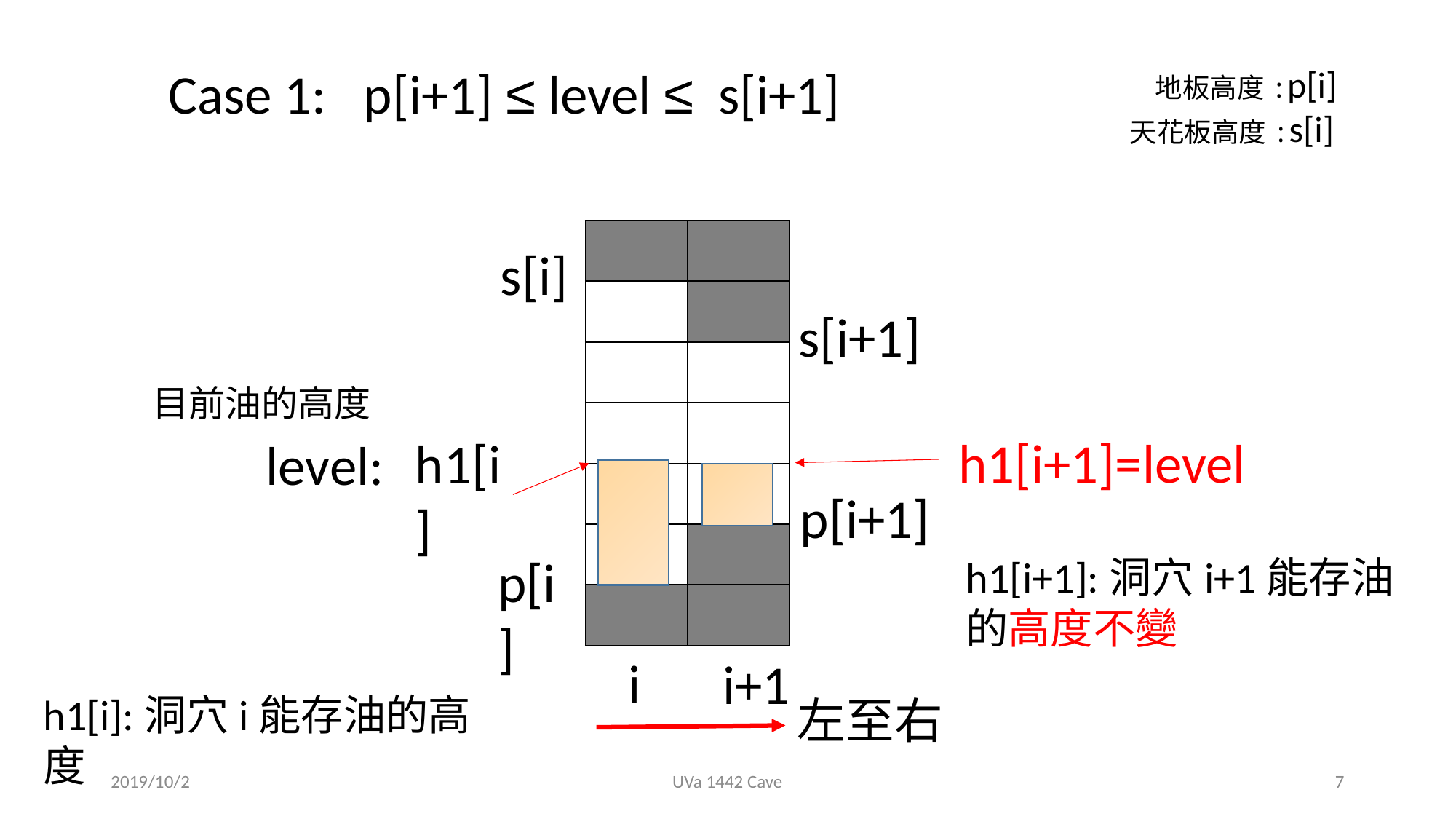

Case 1:   p[i+1] ≤ level ≤  s[i+1]
地板高度:p[i]
天花板高度:s[i]
|  |  |
| --- | --- |
|  |  |
|  |  |
|  |  |
|  |  |
|  |  |
|  |  |
s[i]
s[i+1]
目前油的高度
h1[i+1]=level
h1[i]
level:

p[i+1]
p[i]
h1[i+1]:洞穴i+1能存油的高度不變
i
i+1
h1[i]:洞穴i能存油的高度
左至右
2019/10/2
UVa 1442 Cave
7